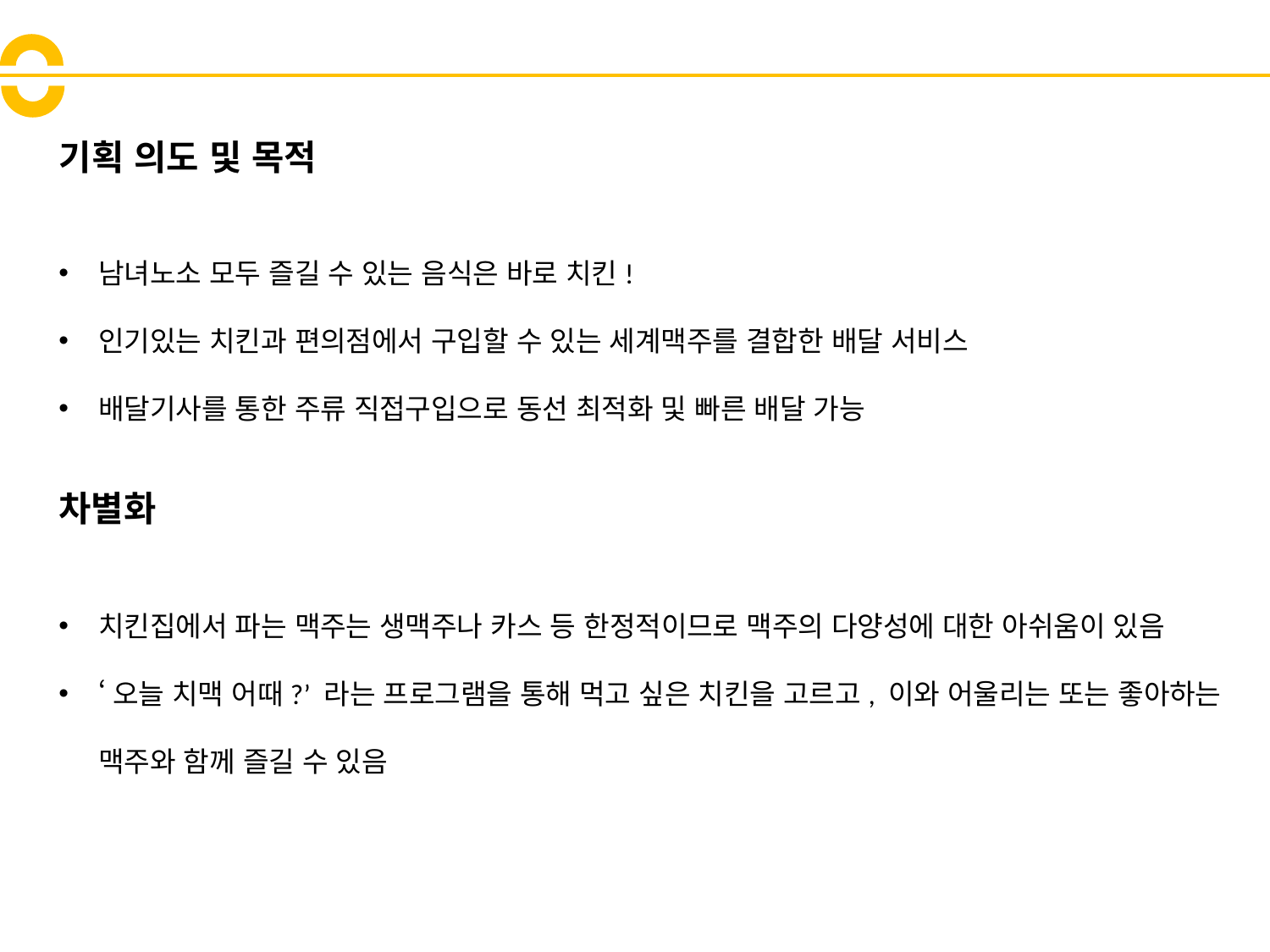

# 기획 의도 및 목적
남녀노소 모두 즐길 수 있는 음식은 바로 치킨!
인기있는 치킨과 편의점에서 구입할 수 있는 세계맥주를 결합한 배달 서비스
배달기사를 통한 주류 직접구입으로 동선 최적화 및 빠른 배달 가능
차별화
치킨집에서 파는 맥주는 생맥주나 카스 등 한정적이므로 맥주의 다양성에 대한 아쉬움이 있음
‘오늘 치맥 어때?’ 라는 프로그램을 통해 먹고 싶은 치킨을 고르고, 이와 어울리는 또는 좋아하는 맥주와 함께 즐길 수 있음